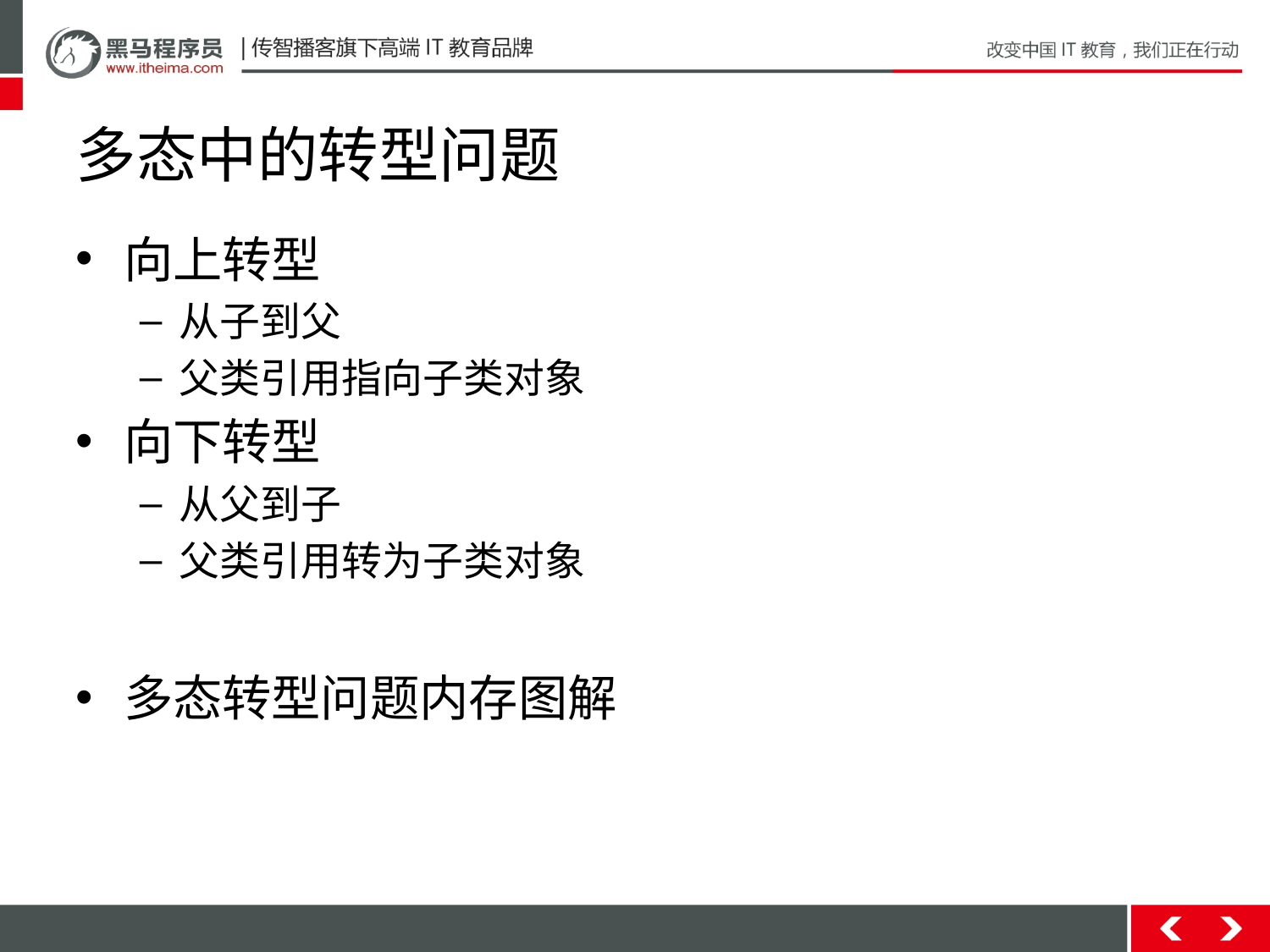

# 多态中的转型问题
向上转型
从子到父
父类引用指向子类对象
向下转型
从父到子
父类引用转为子类对象

多态转型问题内存图解